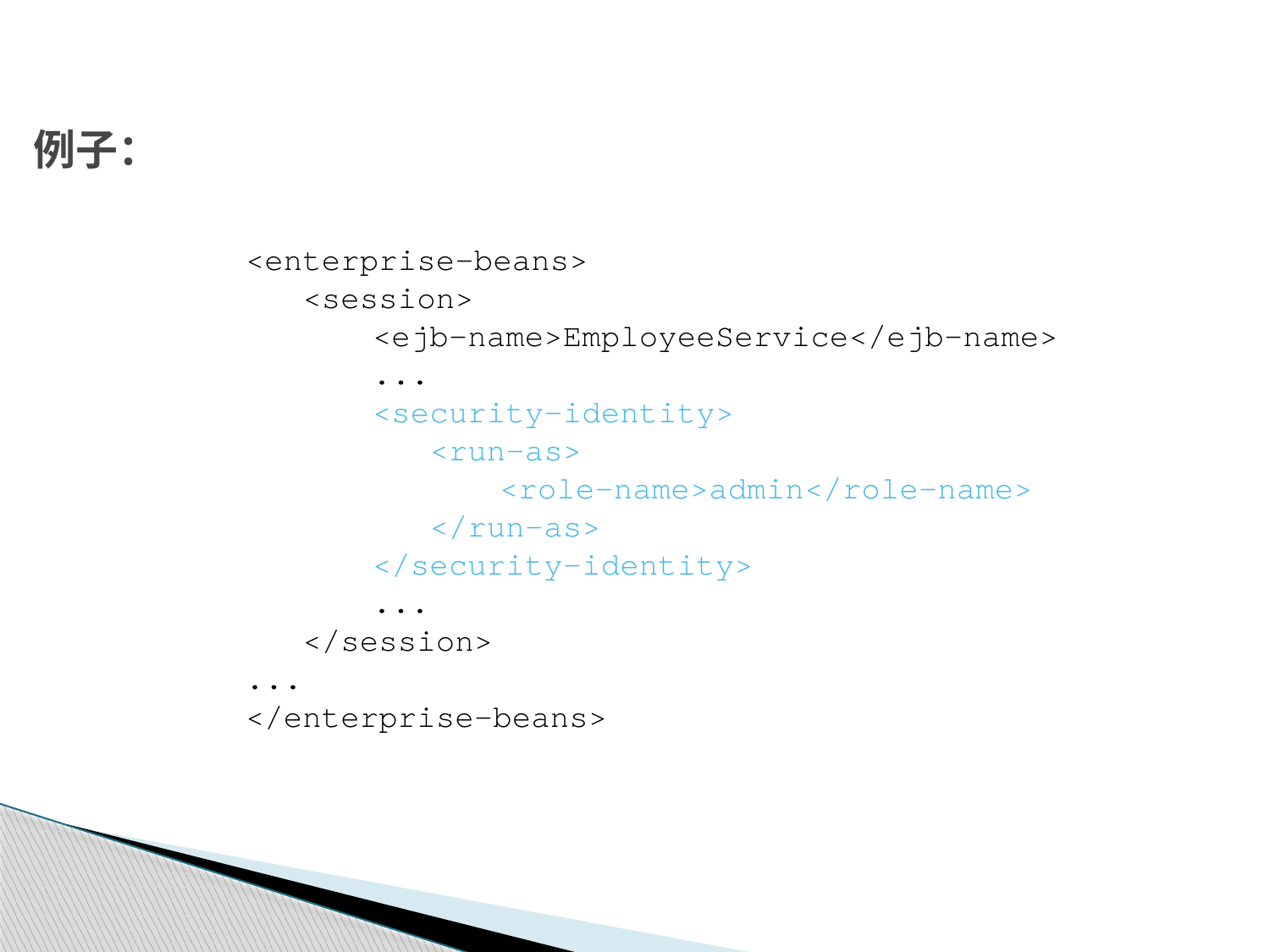

# 例子：
<enterprise-beans>
   <session>
	<ejb-name>EmployeeService</ejb-name>
	...
	<security-identity>
	   <run-as>
		<role-name>admin</role-name>
	   </run-as>
	</security-identity>
	...
   </session>
...
</enterprise-beans>